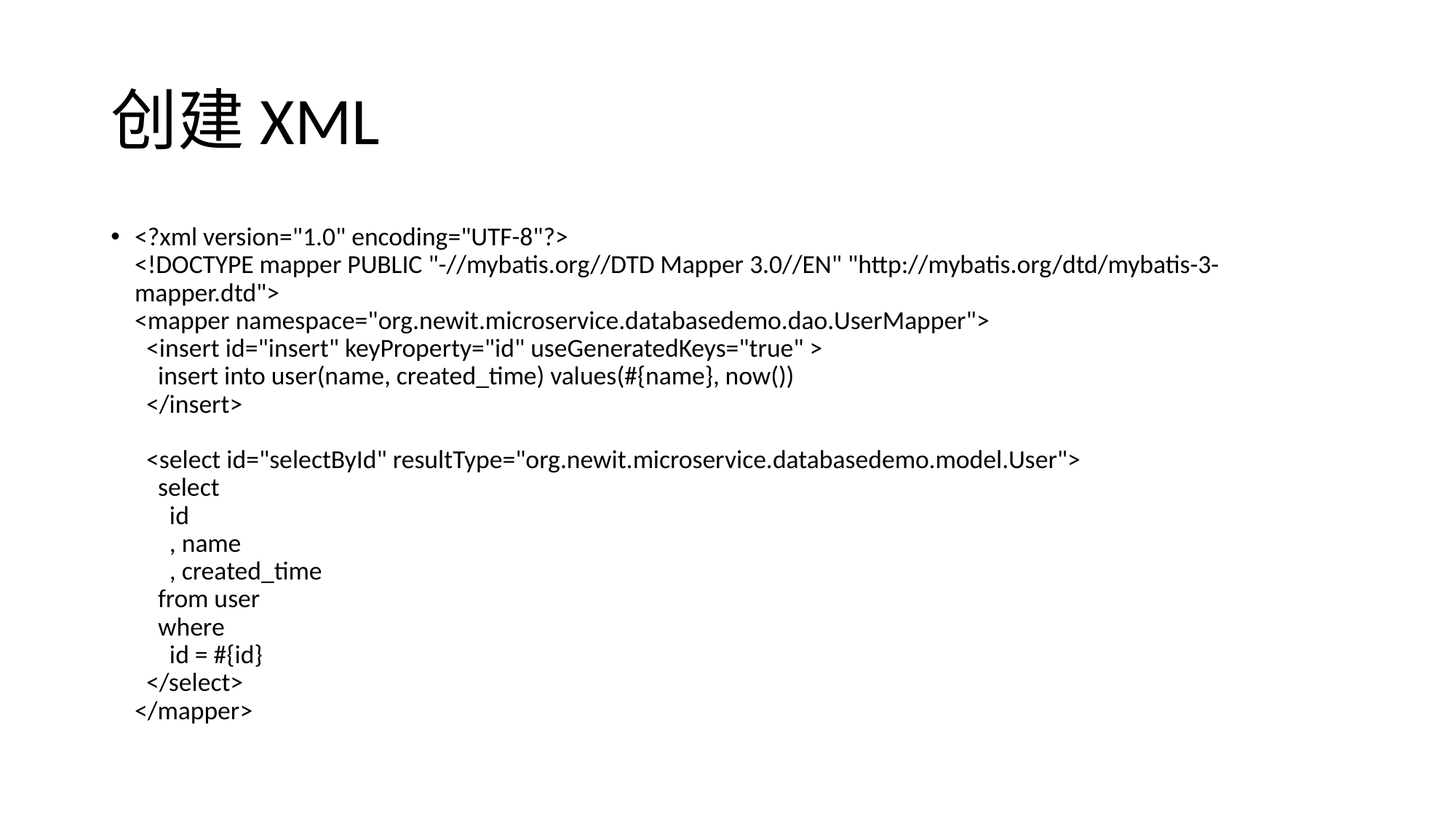

# 创建XML
<?xml version="1.0" encoding="UTF-8"?>
<!DOCTYPE mapper PUBLIC "-//mybatis.org//DTD Mapper 3.0//EN" "http://mybatis.org/dtd/mybatis-3-mapper.dtd">
<mapper namespace="org.newit.microservice.databasedemo.dao.UserMapper">
  <insert id="insert" keyProperty="id" useGeneratedKeys="true" >
    insert into user(name, created_time) values(#{name}, now())
  </insert>
  <select id="selectById" resultType="org.newit.microservice.databasedemo.model.User">
    select
      id
      , name
      , created_time
    from user
    where
      id = #{id}
  </select>
</mapper>